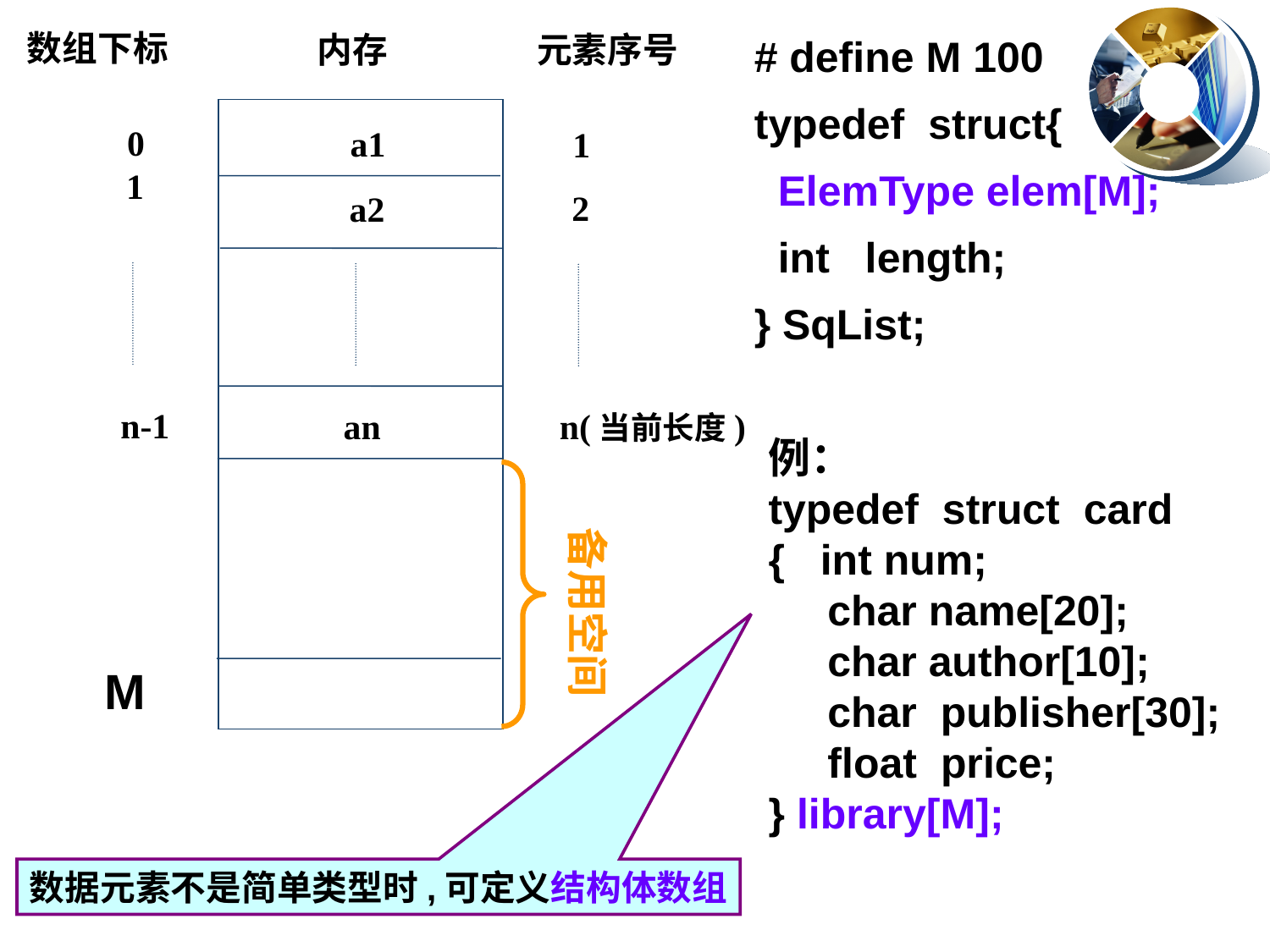

数组下标
内存
元素序号

0
a1
1
1

2
a2

n-1
an
n(当前长度)

M

# define M 100
typedef  struct{
  ElemType elem[M];
  int   length;
} SqList;
例：
typedef  struct  card
{   int num;
     char name[20];
     char author[10];
     char  publisher[30];
     float  price;
} library[M];

备用空间
数据元素不是简单类型时,可定义结构体数组